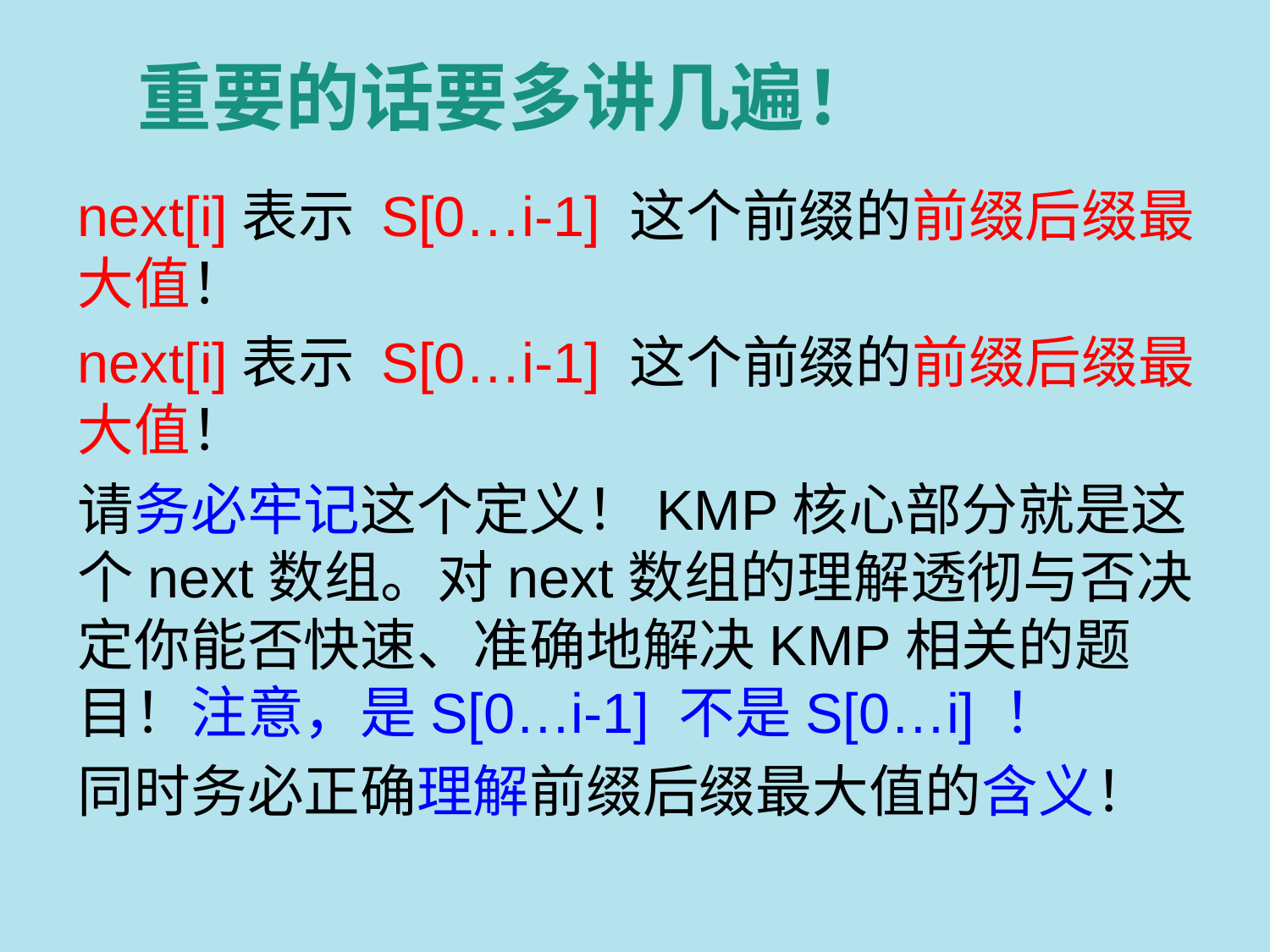

# 重要的话要多讲几遍！
next[i]表示 S[0…i-1] 这个前缀的前缀后缀最大值！
next[i]表示 S[0…i-1] 这个前缀的前缀后缀最大值！
请务必牢记这个定义！KMP核心部分就是这个next数组。对next数组的理解透彻与否决定你能否快速、准确地解决KMP相关的题目！注意，是S[0…i-1] 不是S[0…i] ！
同时务必正确理解前缀后缀最大值的含义！